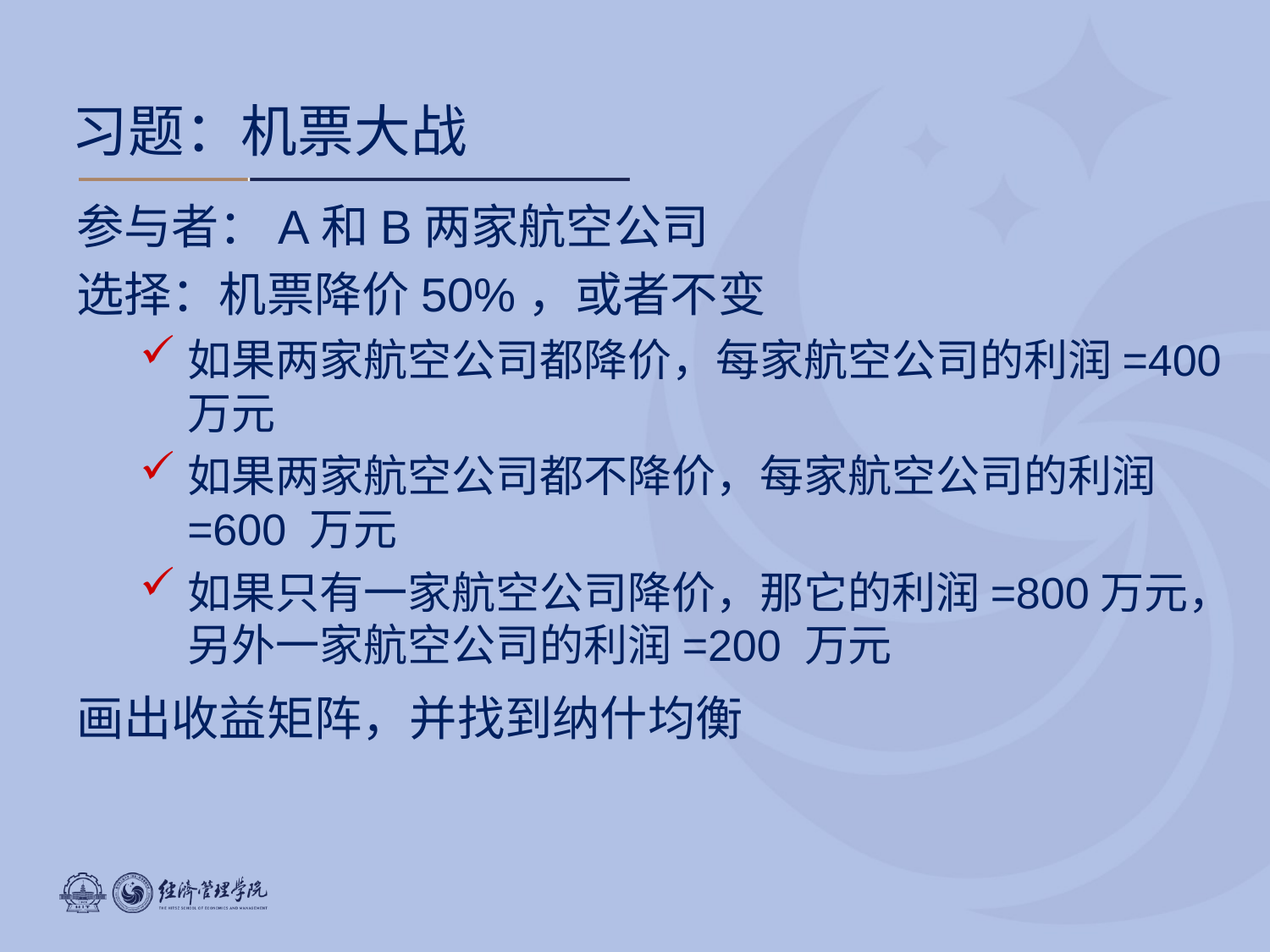

习题：机票大战
参与者：A和B两家航空公司
选择：机票降价50%，或者不变
如果两家航空公司都降价，每家航空公司的利润=400 万元
如果两家航空公司都不降价，每家航空公司的利润=600 万元
如果只有一家航空公司降价，那它的利润=800万元，另外一家航空公司的利润=200 万元
画出收益矩阵，并找到纳什均衡